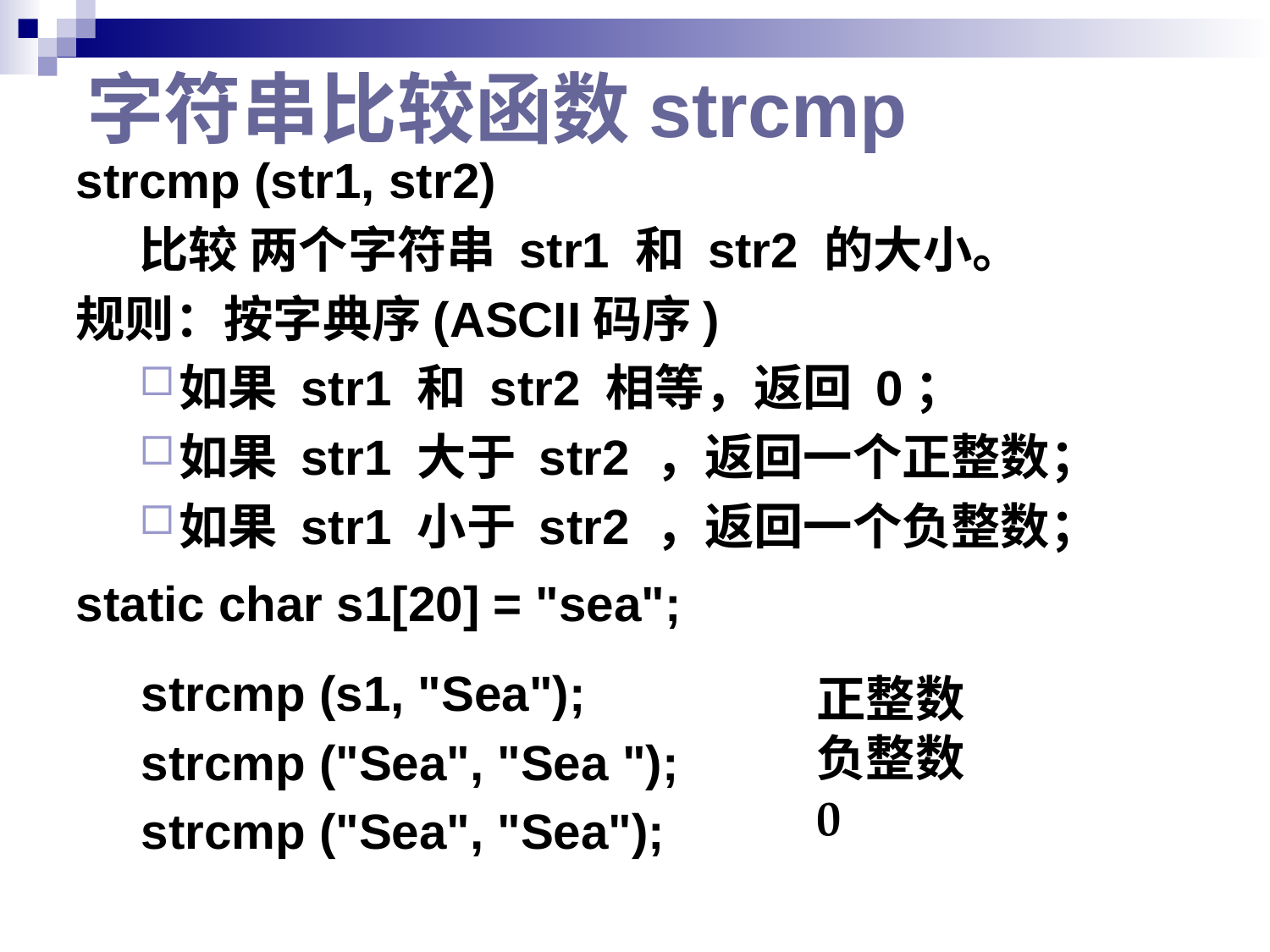

# 字符串比较函数strcmp
strcmp (str1, str2)
比较 两个字符串 str1 和 str2 的大小。
规则：按字典序(ASCII码序)
如果 str1 和 str2 相等，返回 0；
如果 str1 大于 str2 ，返回一个正整数；
如果 str1 小于 str2 ，返回一个负整数；
static char s1[20] = "sea";
strcmp (s1, "Sea");
strcmp ("Sea", "Sea ");
strcmp ("Sea", "Sea");
正整数
负整数
0